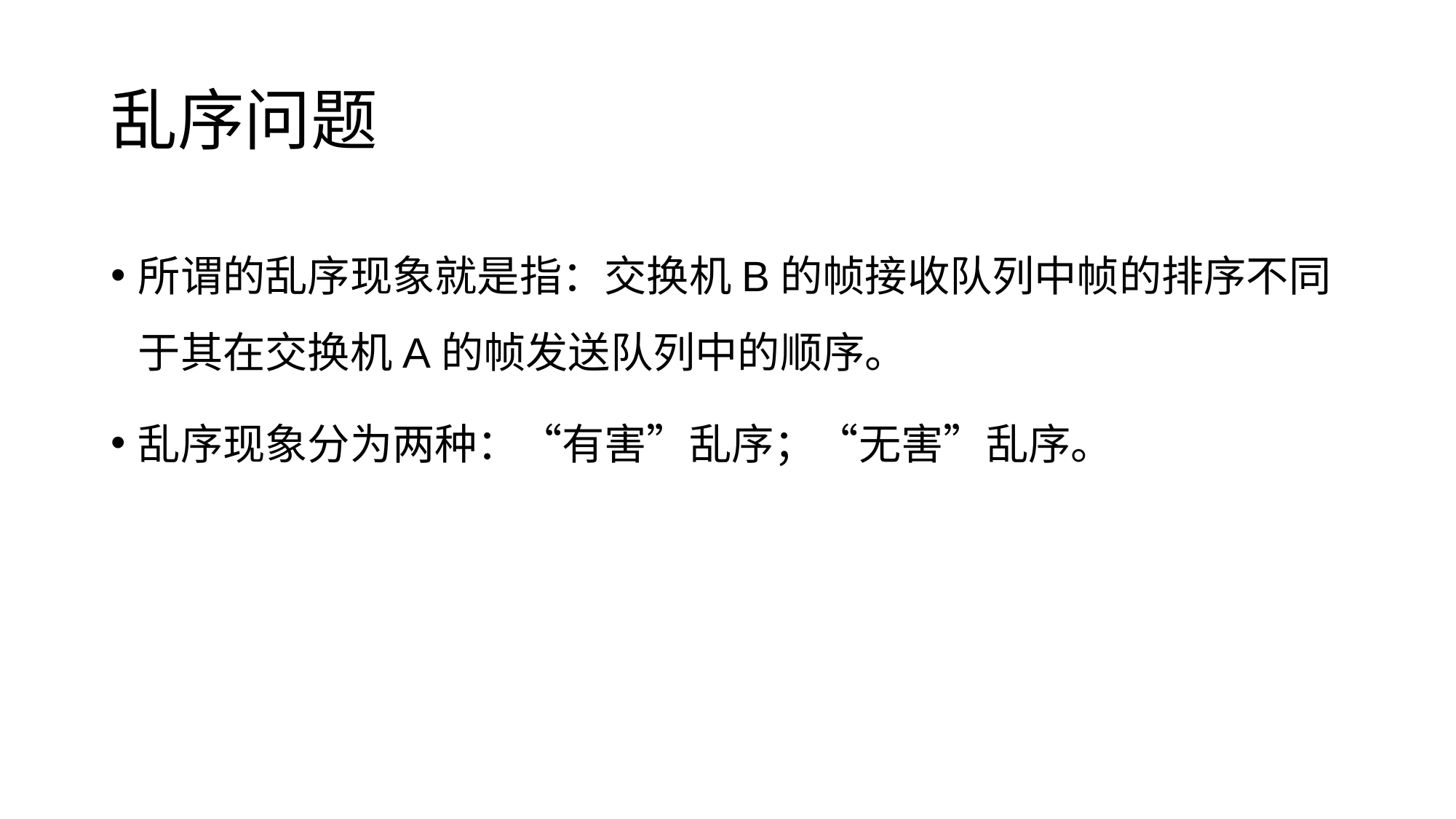

# 乱序问题
所谓的乱序现象就是指：交换机B的帧接收队列中帧的排序不同于其在交换机A的帧发送队列中的顺序。
乱序现象分为两种：“有害”乱序；“无害”乱序。